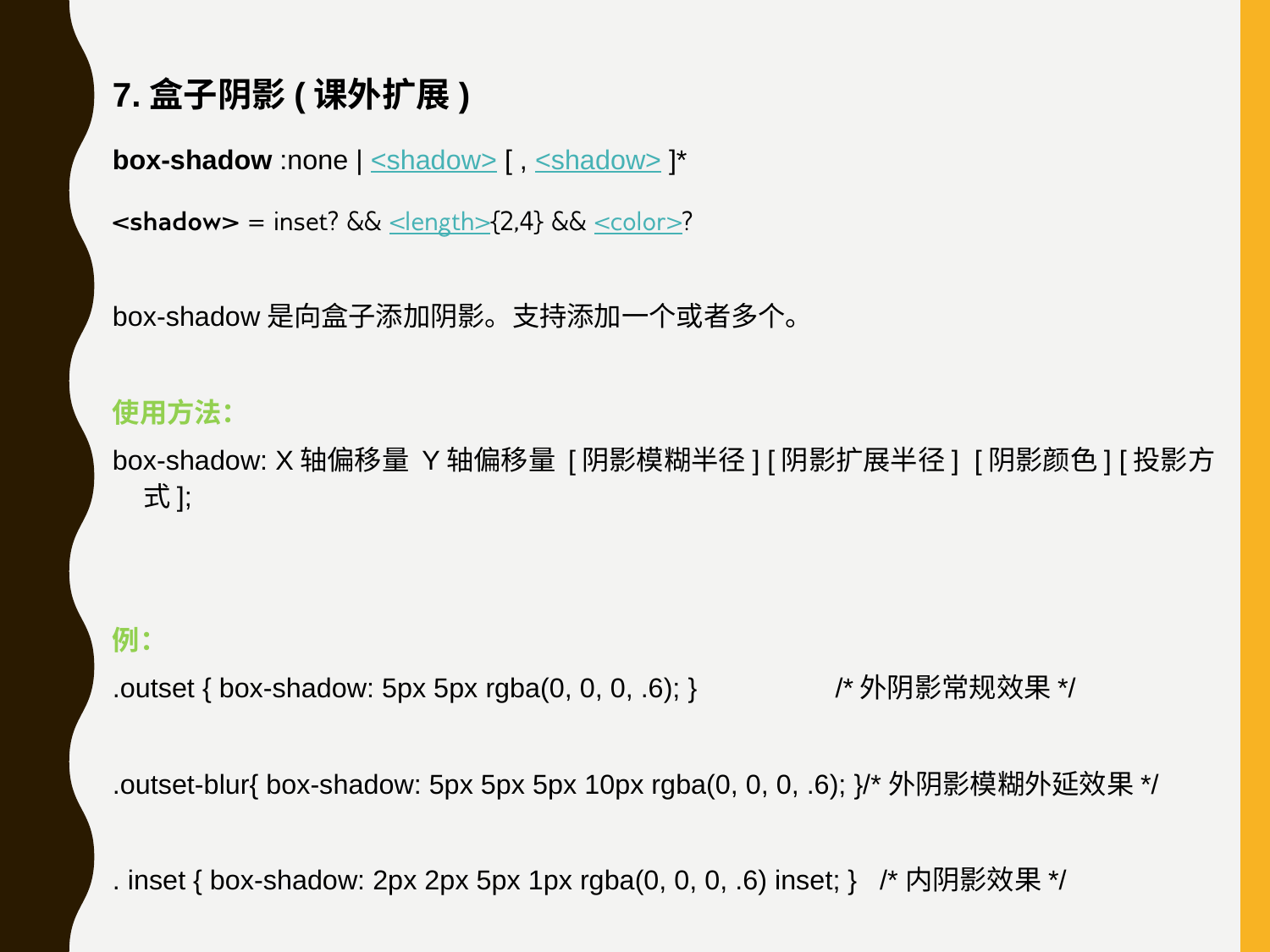

7.盒子阴影(课外扩展)
box-shadow :none | <shadow> [ , <shadow> ]*
<shadow> = inset? && <length>{2,4} && <color>?

box-shadow是向盒子添加阴影。支持添加一个或者多个。

使用方法：
box-shadow: X轴偏移量 Y轴偏移量 [阴影模糊半径] [阴影扩展半径]  [阴影颜色] [投影方式];

例：
.outset { box-shadow: 5px 5px rgba(0, 0, 0, .6); }  	          /*外阴影常规效果*/

.outset-blur{ box-shadow: 5px 5px 5px 10px rgba(0, 0, 0, .6); }/*外阴影模糊外延效果*/

. inset { box-shadow: 2px 2px 5px 1px rgba(0, 0, 0, .6) inset; }   /*内阴影效果*/